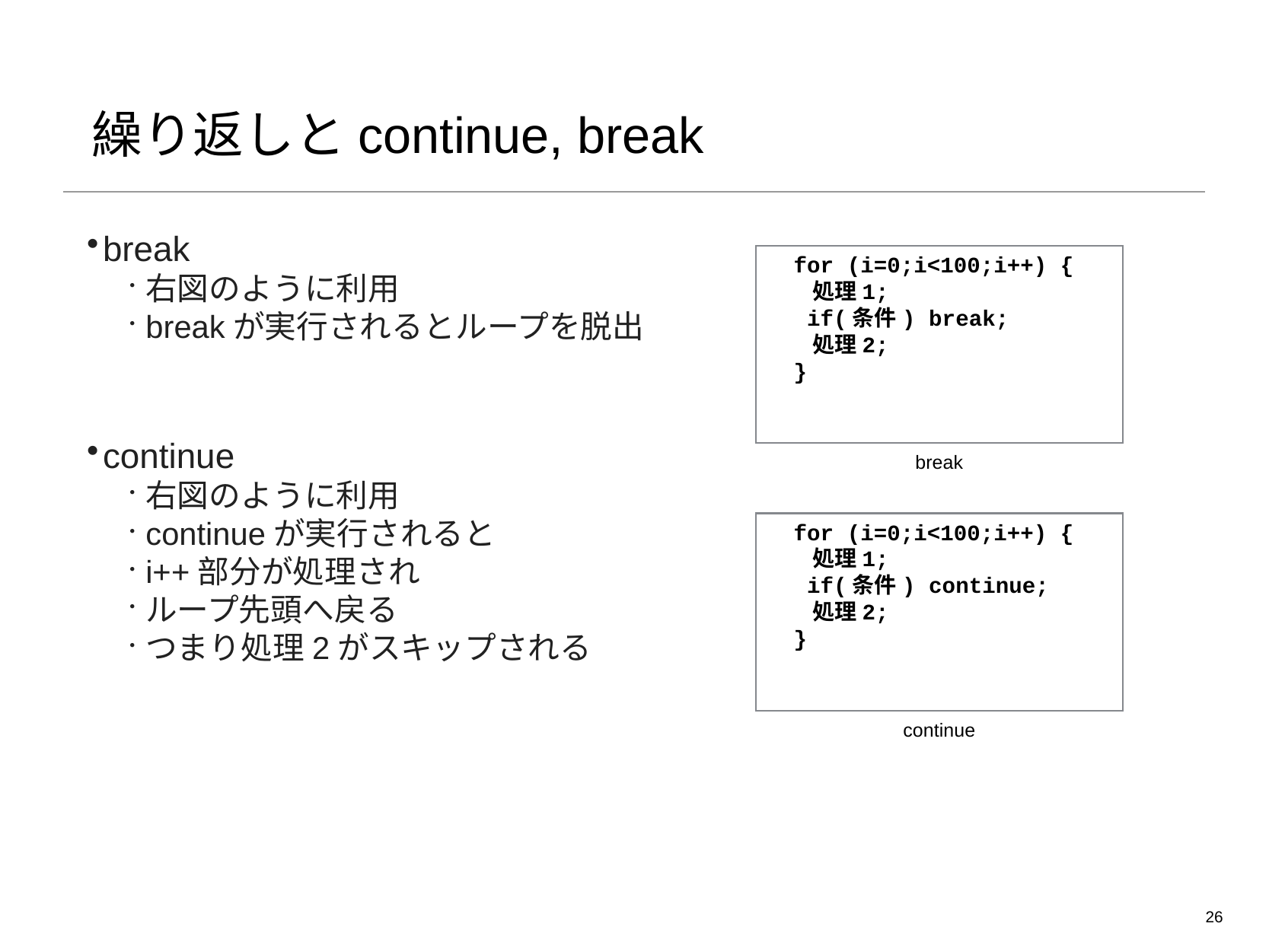

# 繰り返しとcontinue, break
break
右図のように利用
breakが実行されるとループを脱出

continue
右図のように利用
continueが実行されると
i++部分が処理され
ループ先頭へ戻る
つまり処理2がスキップされる
for (i=0;i<100;i++) {
 処理1;
 if(条件) break;
 処理2;
}
break
for (i=0;i<100;i++) {
 処理1;
 if(条件) continue;
 処理2;
}
continue
26